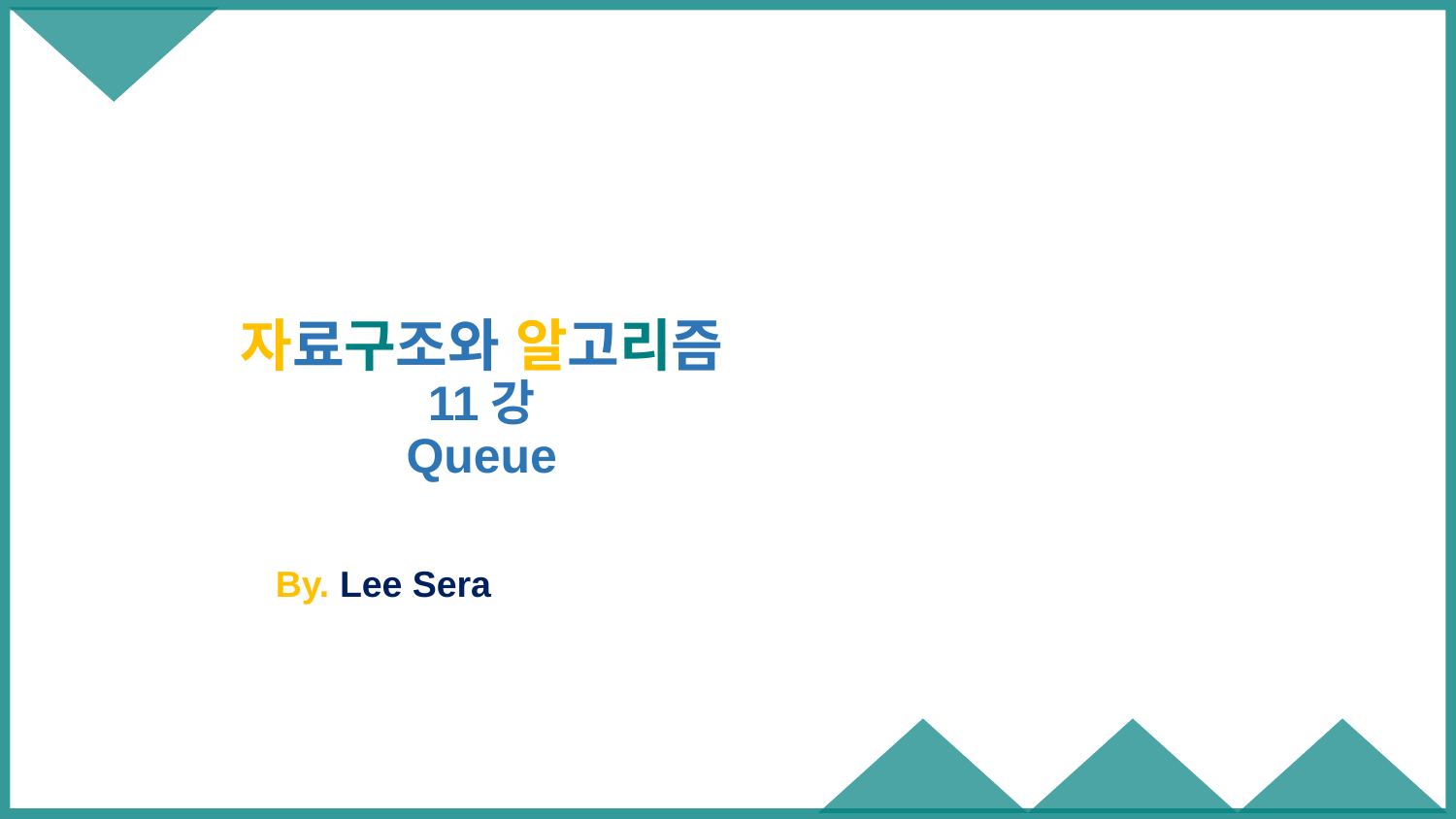

# 자료구조와 알고리즘 11강 Queue
By. Lee Sera